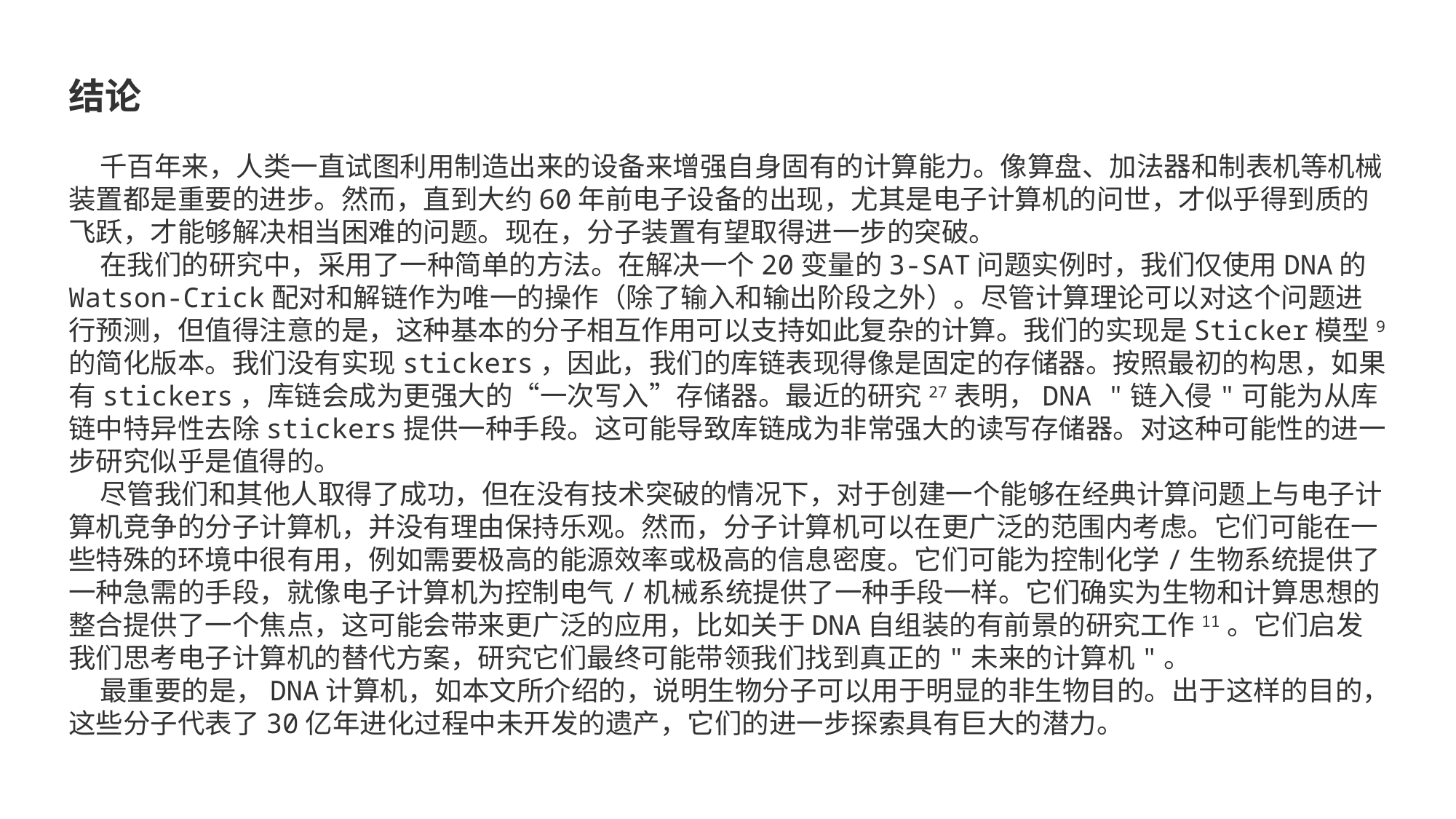

结论

    千百年来，人类一直试图利用制造出来的设备来增强自身固有的计算能力。像算盘、加法器和制表机等机械装置都是重要的进步。然而，直到大约60年前电子设备的出现，尤其是电子计算机的问世，才似乎得到质的飞跃，才能够解决相当困难的问题。现在，分子装置有望取得进一步的突破。
    在我们的研究中，采用了一种简单的方法。在解决一个20变量的3-SAT问题实例时，我们仅使用DNA的Watson-Crick配对和解链作为唯一的操作（除了输入和输出阶段之外）。尽管计算理论可以对这个问题进行预测，但值得注意的是，这种基本的分子相互作用可以支持如此复杂的计算。我们的实现是Sticker模型9的简化版本。我们没有实现stickers，因此，我们的库链表现得像是固定的存储器。按照最初的构思，如果有stickers，库链会成为更强大的“一次写入”存储器。最近的研究27表明，DNA "链入侵"可能为从库链中特异性去除stickers提供一种手段。这可能导致库链成为非常强大的读写存储器。对这种可能性的进一步研究似乎是值得的。
    尽管我们和其他人取得了成功，但在没有技术突破的情况下，对于创建一个能够在经典计算问题上与电子计算机竞争的分子计算机，并没有理由保持乐观。然而，分子计算机可以在更广泛的范围内考虑。它们可能在一些特殊的环境中很有用，例如需要极高的能源效率或极高的信息密度。它们可能为控制化学/生物系统提供了一种急需的手段，就像电子计算机为控制电气/机械系统提供了一种手段一样。它们确实为生物和计算思想的整合提供了一个焦点，这可能会带来更广泛的应用，比如关于DNA自组装的有前景的研究工作11。它们启发我们思考电子计算机的替代方案，研究它们最终可能带领我们找到真正的"未来的计算机"。
    最重要的是，DNA计算机，如本文所介绍的，说明生物分子可以用于明显的非生物目的。出于这样的目的，这些分子代表了30亿年进化过程中未开发的遗产，它们的进一步探索具有巨大的潜力。